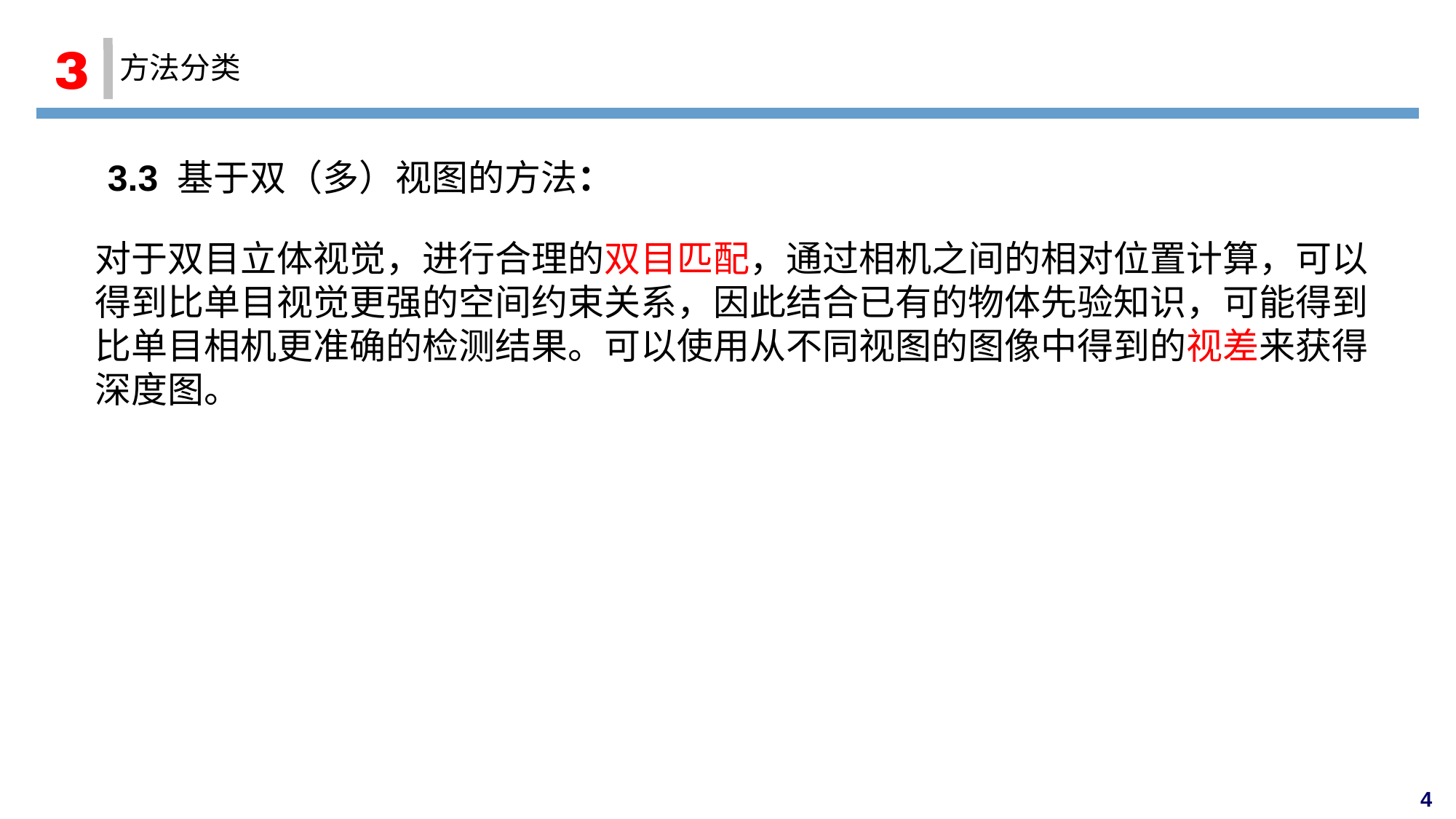

3

方法分类
 3.3 基于双（多）视图的方法：
对于双目立体视觉，进行合理的双目匹配，通过相机之间的相对位置计算，可以得到比单目视觉更强的空间约束关系，因此结合已有的物体先验知识，可能得到比单目相机更准确的检测结果。可以使用从不同视图的图像中得到的视差来获得深度图。
4